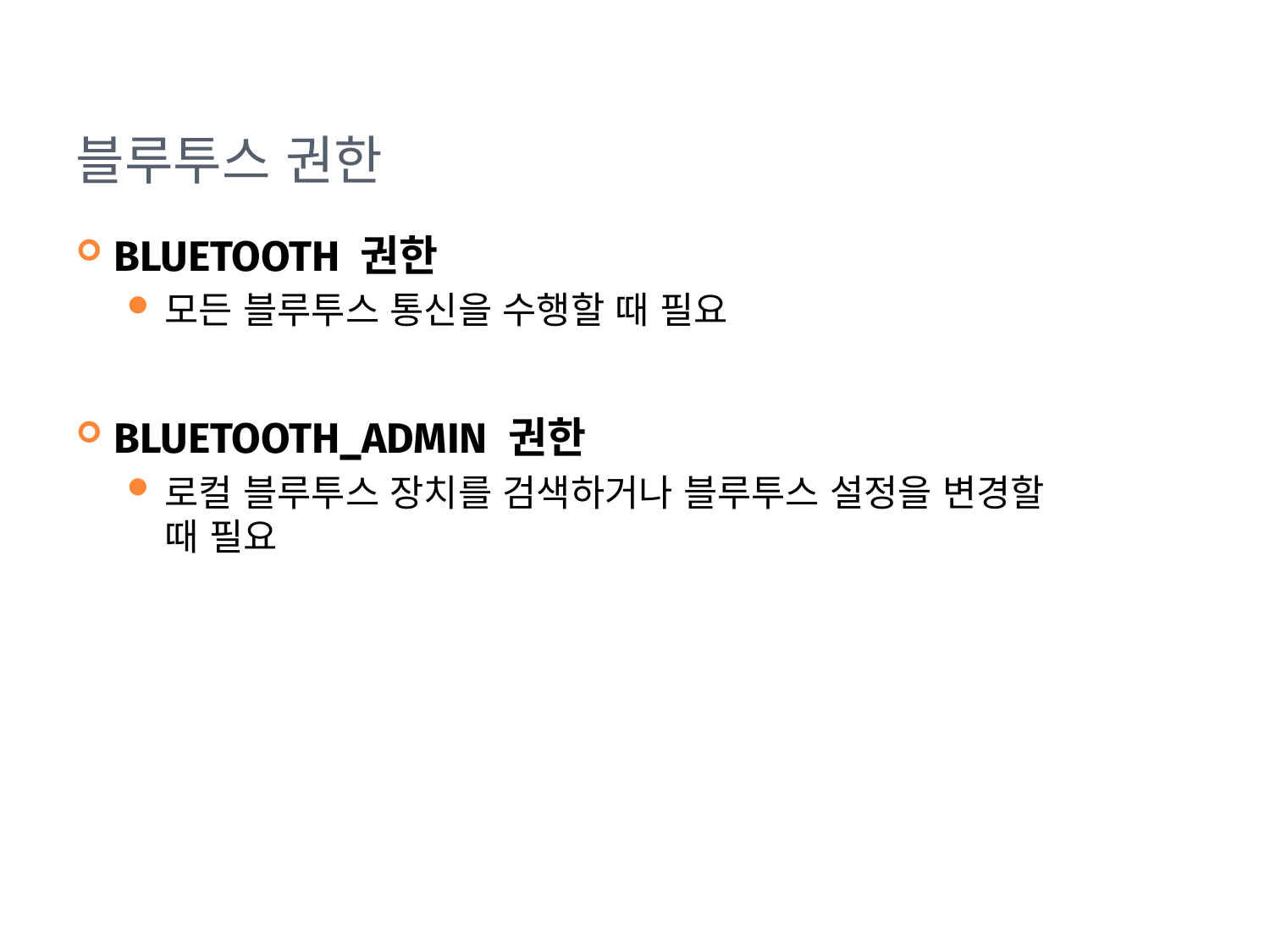

# 블루투스 권한
BLUETOOTH 권한
모든 블루투스 통신을 수행할 때 필요

BLUETOOTH_ADMIN 권한
로컬 블루투스 장치를 검색하거나 블루투스 설정을 변경할 때 필요